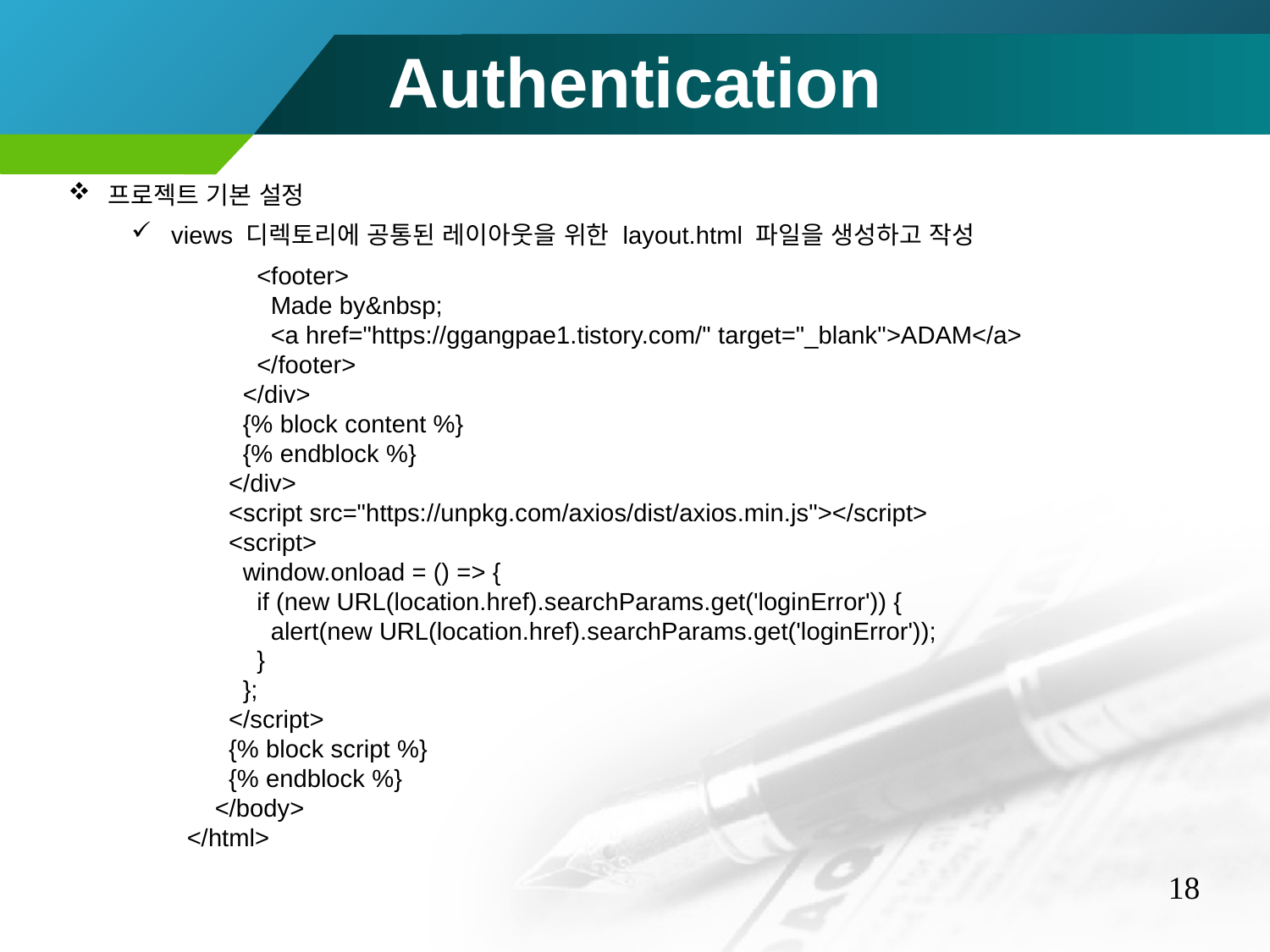

Authentication
프로젝트 기본 설정
views 디렉토리에 공통된 레이아웃을 위한 layout.html 파일을 생성하고 작성
          <footer>
            Made by&nbsp;
            <a href="https://ggangpae1.tistory.com/" target="_blank">ADAM</a>
          </footer>
        </div>
        {% block content %}
        {% endblock %}
      </div>
      <script src="https://unpkg.com/axios/dist/axios.min.js"></script>
      <script>
        window.onload = () => {
          if (new URL(location.href).searchParams.get('loginError')) {
            alert(new URL(location.href).searchParams.get('loginError'));
          }
        };
      </script>
      {% block script %}
      {% endblock %}
    </body>
</html>

18